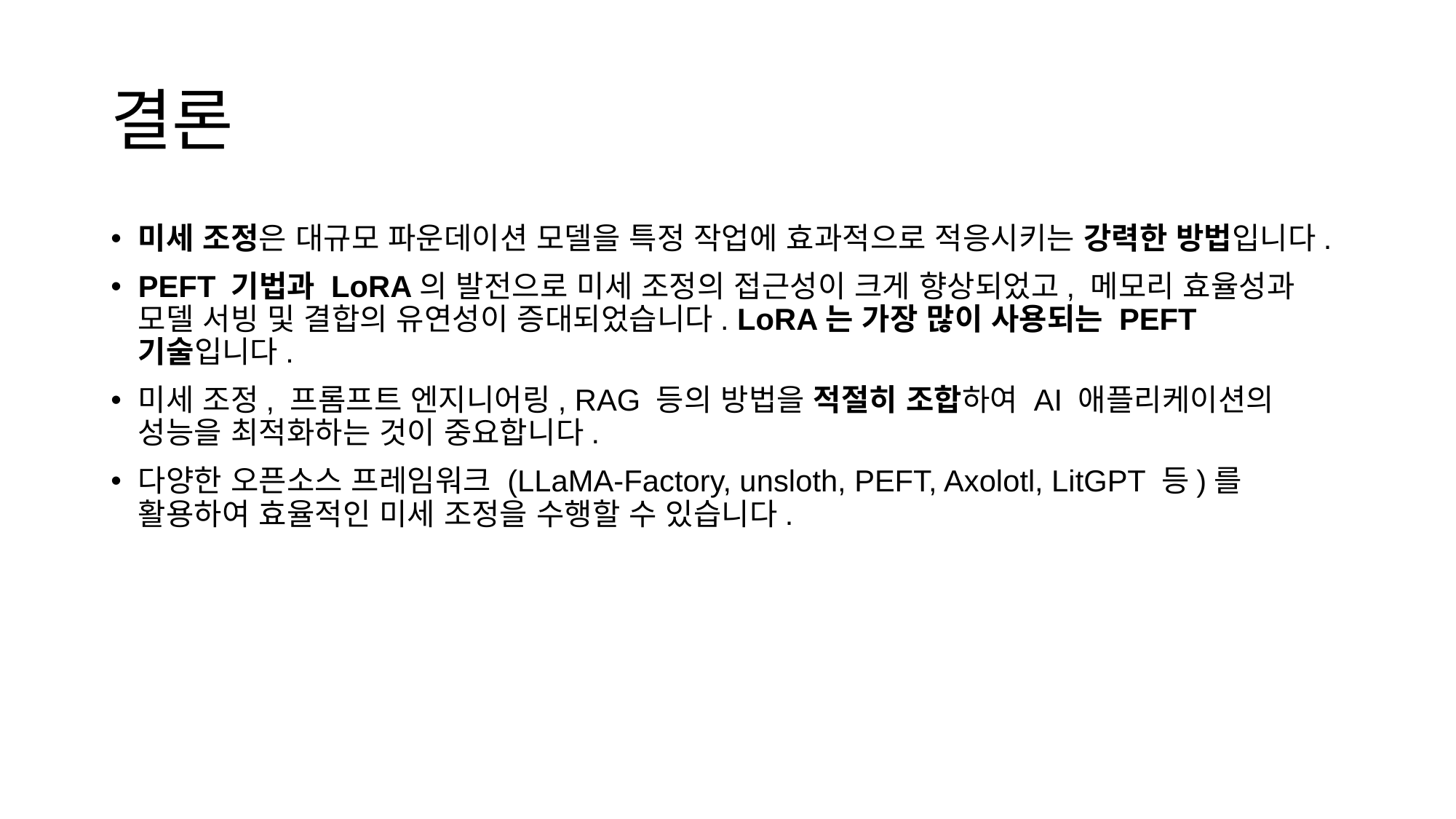

# 결론
미세 조정은 대규모 파운데이션 모델을 특정 작업에 효과적으로 적응시키는 강력한 방법입니다.
PEFT 기법과 LoRA의 발전으로 미세 조정의 접근성이 크게 향상되었고, 메모리 효율성과 모델 서빙 및 결합의 유연성이 증대되었습니다. LoRA는 가장 많이 사용되는 PEFT 기술입니다.
미세 조정, 프롬프트 엔지니어링, RAG 등의 방법을 적절히 조합하여 AI 애플리케이션의 성능을 최적화하는 것이 중요합니다.
다양한 오픈소스 프레임워크 (LLaMA-Factory, unsloth, PEFT, Axolotl, LitGPT 등)를 활용하여 효율적인 미세 조정을 수행할 수 있습니다.